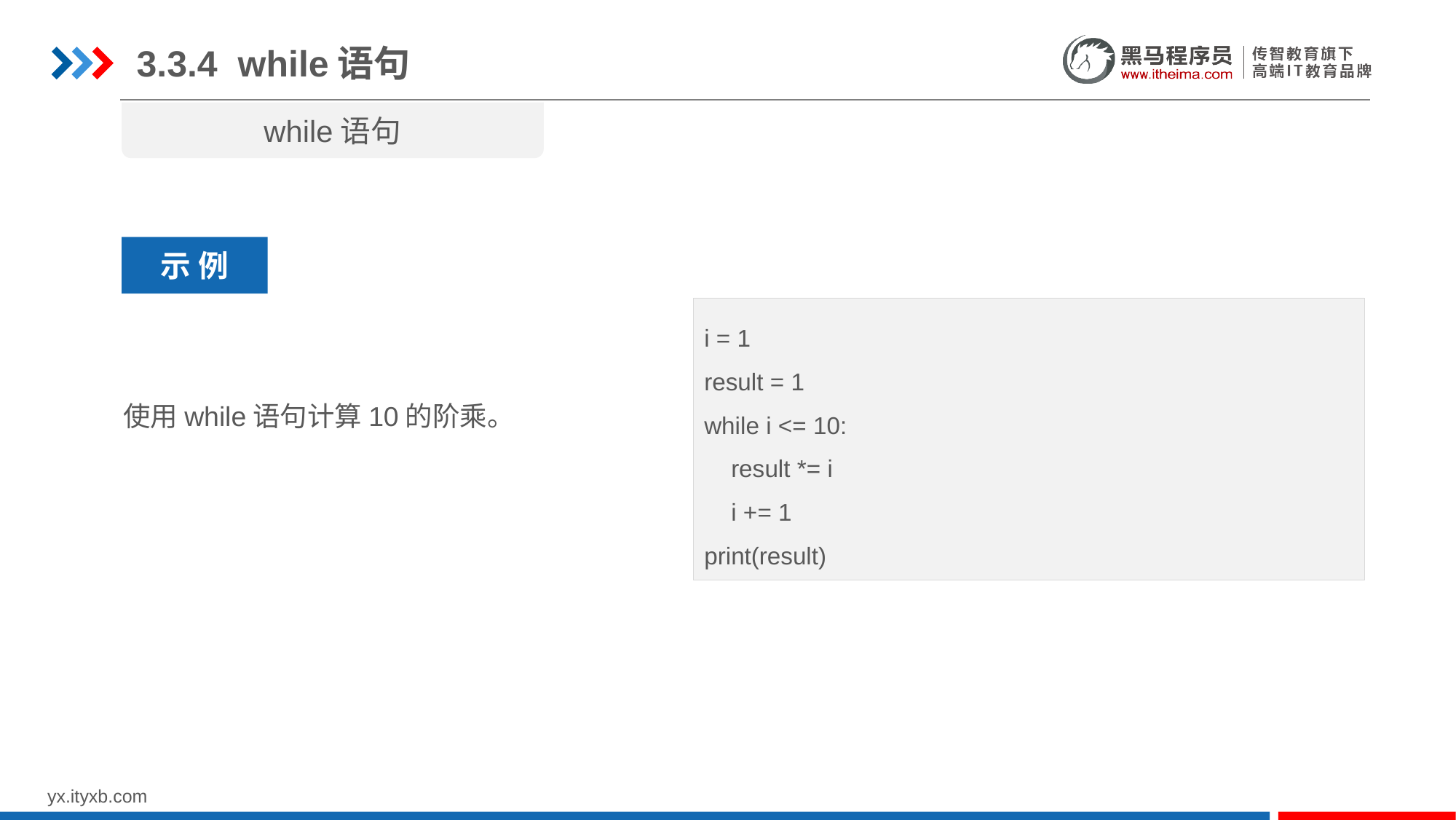

3.3.4  while语句

while语句

无缝衔接单元测试
示 例
i = 1
result = 1
while i <= 10:
    result *= i
    i += 1
print(result)
使用while语句计算10的阶乘。